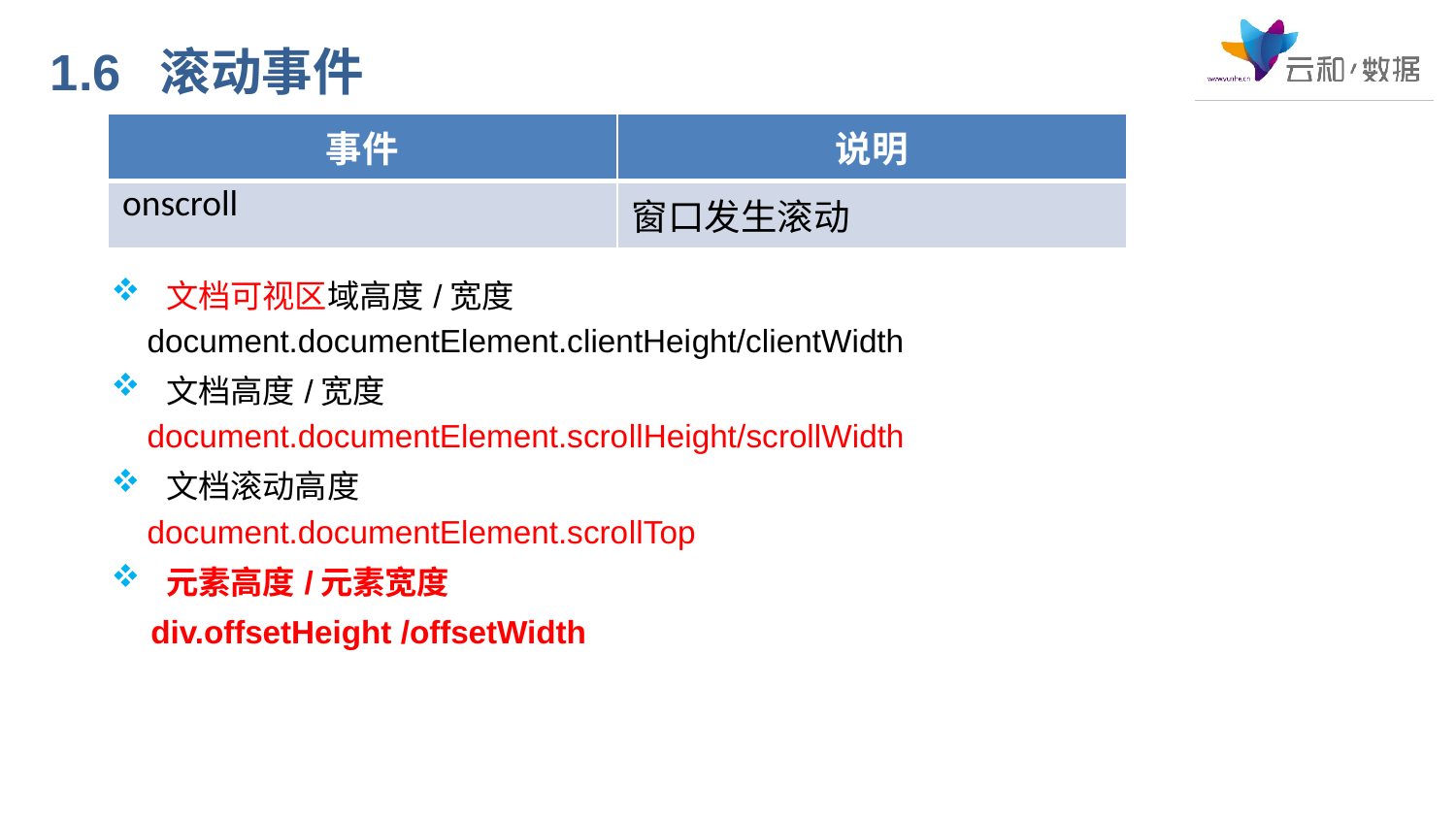

1.6  滚动事件
| 事件 | 说明 |
| --- | --- |
| onscroll | 窗口发生滚动 |
文档可视区域高度/宽度
    document.documentElement.clientHeight/clientWidth
文档高度/宽度
    document.documentElement.scrollHeight/scrollWidth
文档滚动高度
    document.documentElement.scrollTop
元素高度/元素宽度
    div.offsetHeight /offsetWidth

13